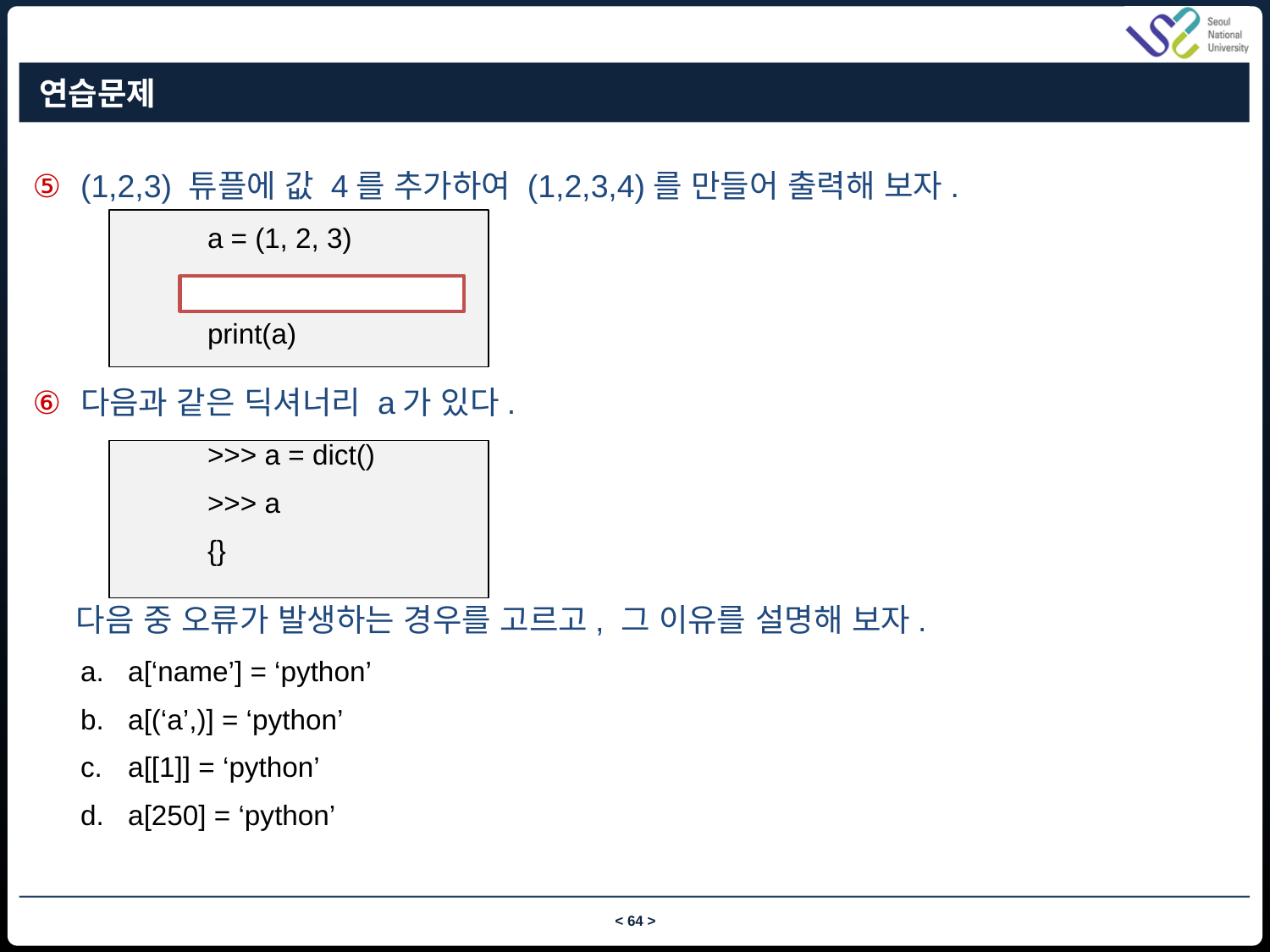

# 연습문제
(1,2,3) 튜플에 값 4를 추가하여 (1,2,3,4)를 만들어 출력해 보자.
	a = (1, 2, 3)
	a =
	print(a)
다음과 같은 딕셔너리 a가 있다.
	>>> a = dict()
	>>> a
	{}
    다음 중 오류가 발생하는 경우를 고르고, 그 이유를 설명해 보자.
a[‘name’] = ‘python’
a[(‘a’,)] = ‘python’
a[[1]] = ‘python’
a[250] = ‘python’